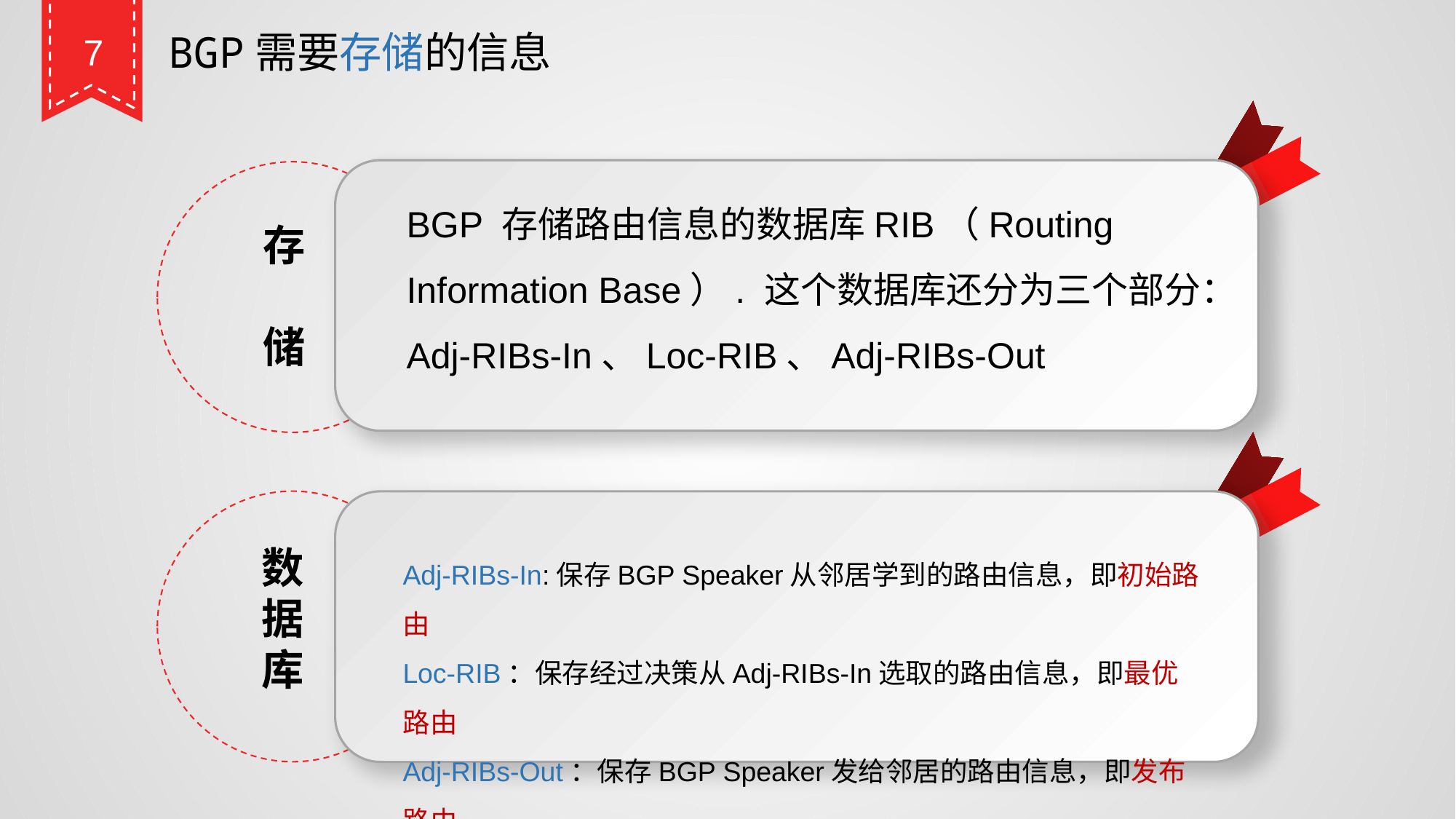

BGP需要存储的信息
7

BGP 存储路由信息的数据库RIB（Routing Information Base）. 这个数据库还分为三个部分：Adj-RIBs-In、Loc-RIB、Adj-RIBs-Out
存
 储

数据库
Adj-RIBs-In:保存BGP Speaker从邻居学到的路由信息，即初始路由
Loc-RIB：保存经过决策从Adj-RIBs-In选取的路由信息，即最优路由
Adj-RIBs-Out：保存BGP Speaker发给邻居的路由信息，即发布路由